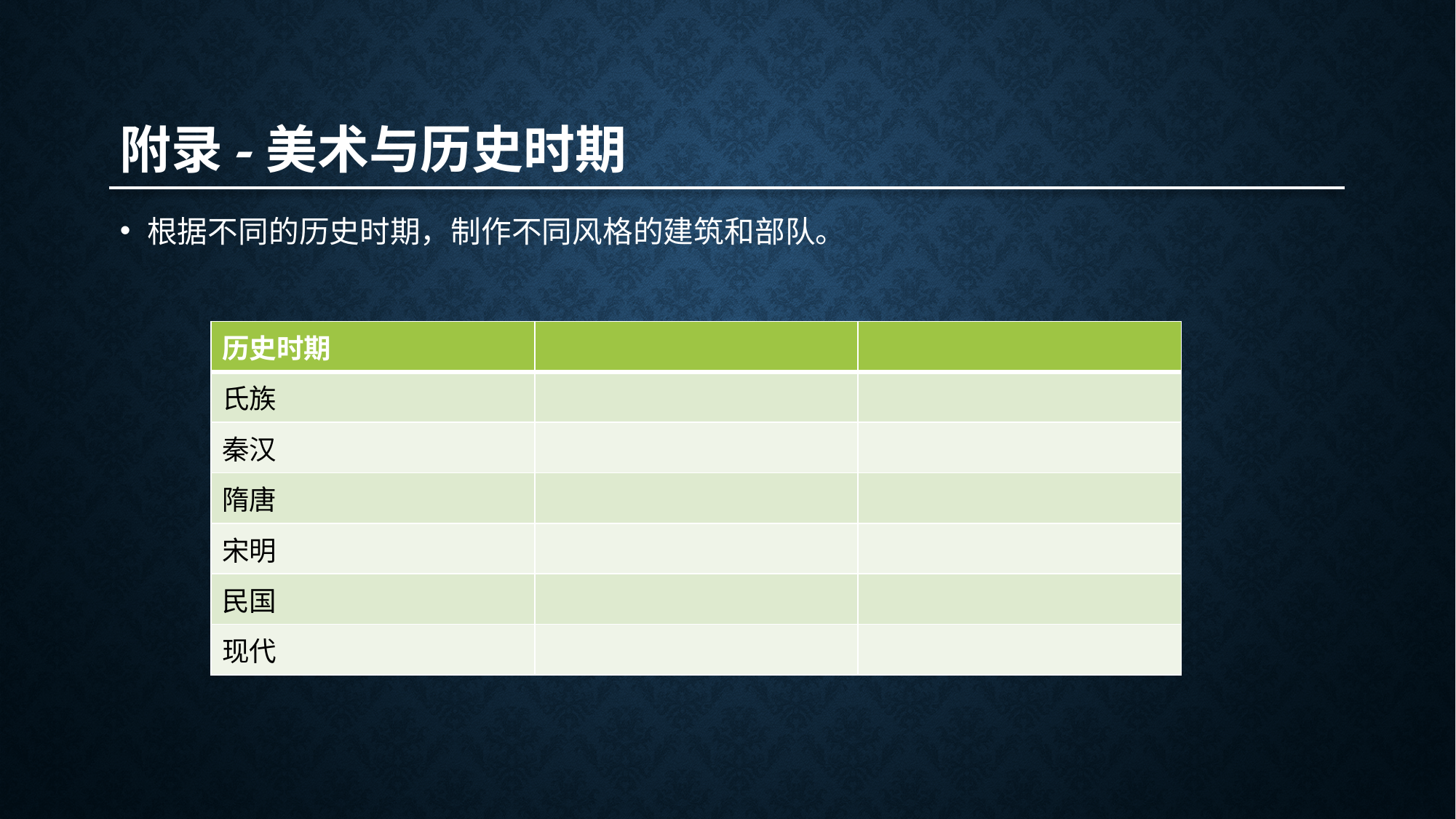

# 附录-美术与历史时期

根据不同的历史时期，制作不同风格的建筑和部队。
| 历史时期 |  |  |
| --- | --- | --- |
| 氏族 |  |  |
| 秦汉 |  |  |
| 隋唐 |  |  |
| 宋明 |  |  |
| 民国 |  |  |
| 现代 |  |  |